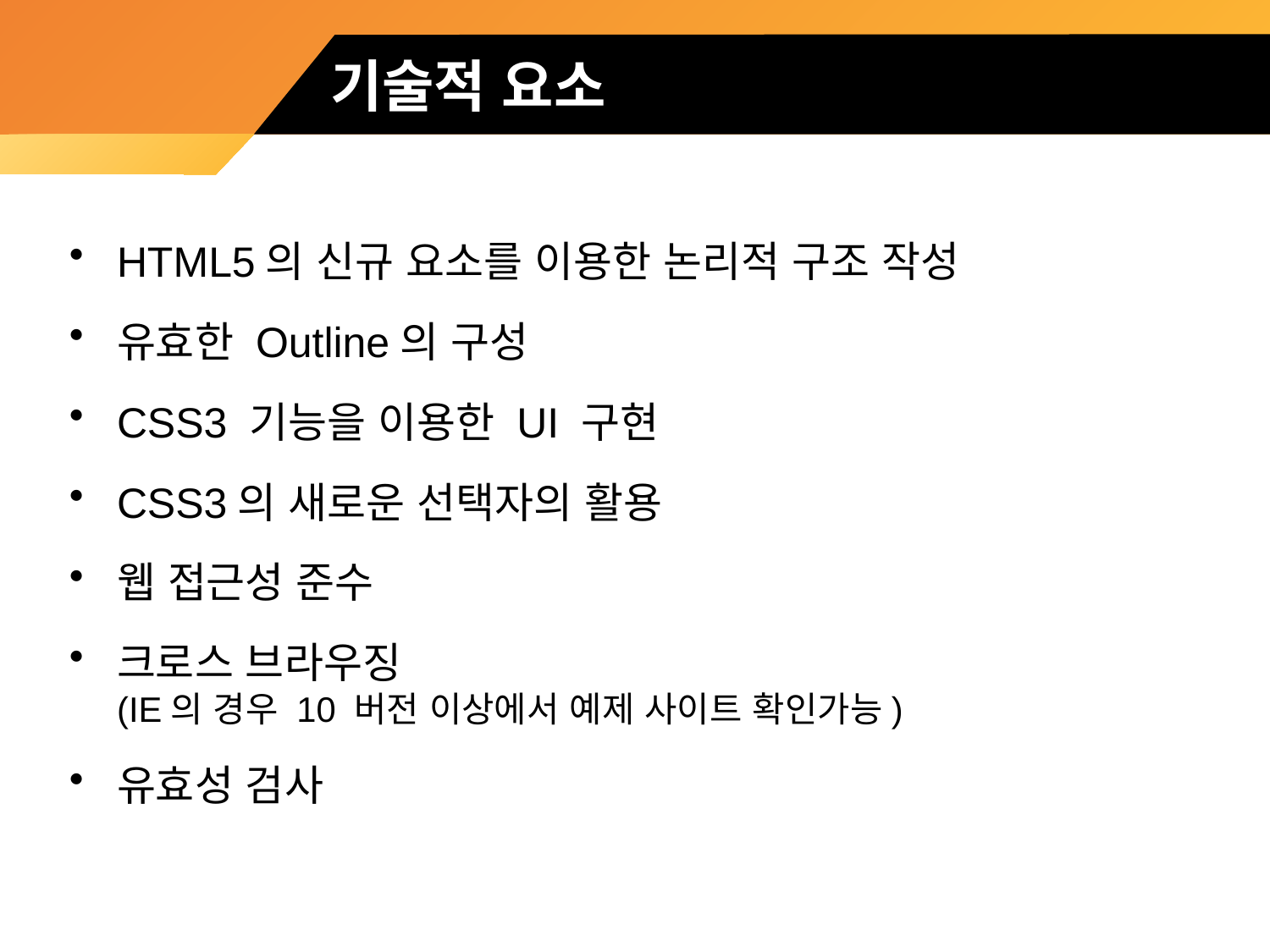

# 기술적 요소
HTML5의 신규 요소를 이용한 논리적 구조 작성
유효한 Outline의 구성
CSS3 기능을 이용한 UI 구현
CSS3의 새로운 선택자의 활용
웹 접근성 준수
크로스 브라우징
(IE의 경우 10 버전 이상에서 예제 사이트 확인가능)
유효성 검사